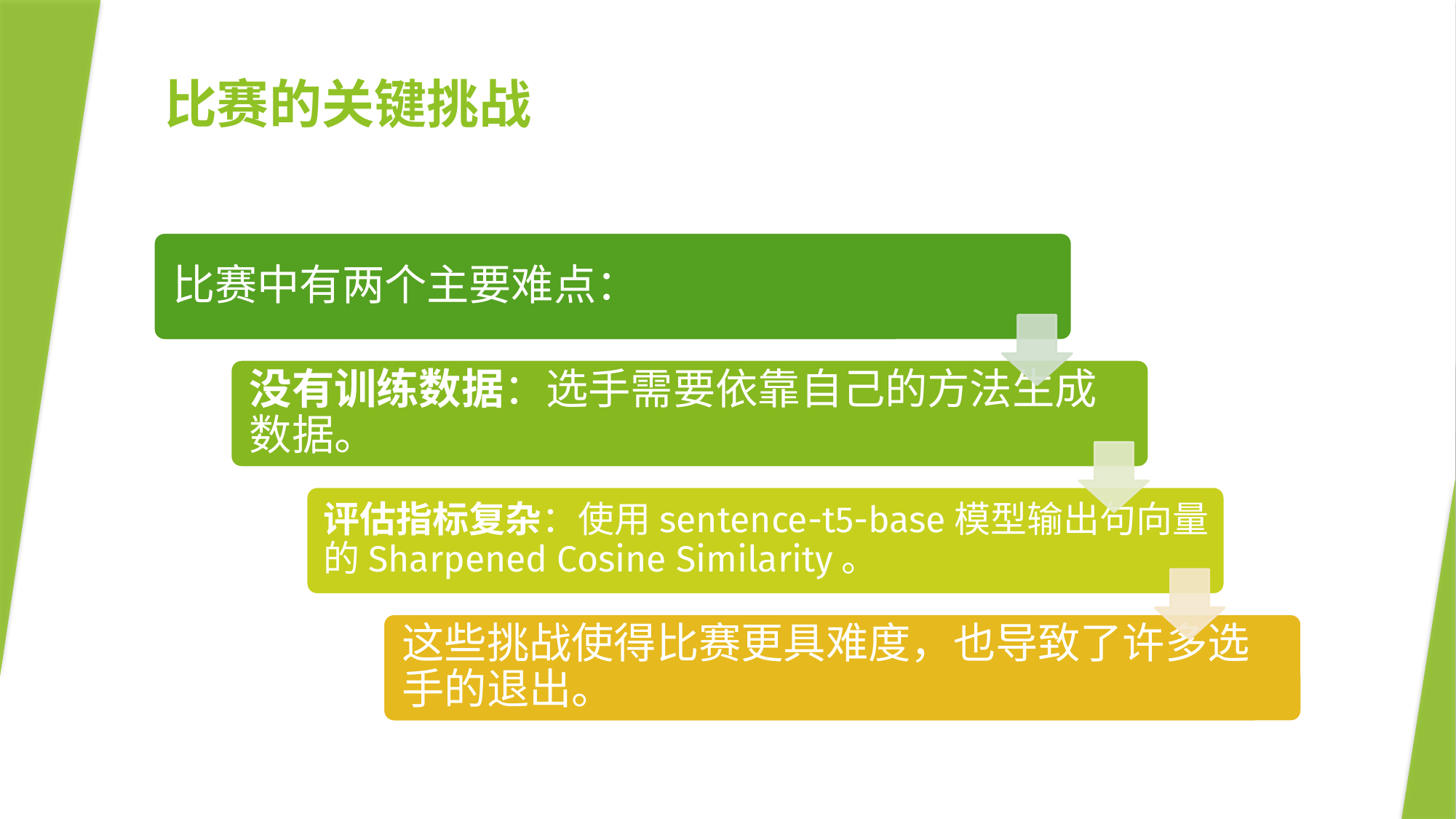

# 比赛的关键挑战
比赛中有两个主要难点：
没有训练数据：选手需要依靠自己的方法生成数据。
评估指标复杂：使用sentence-t5-base模型输出句向量的Sharpened Cosine Similarity。
这些挑战使得比赛更具难度，也导致了许多选手的退出。